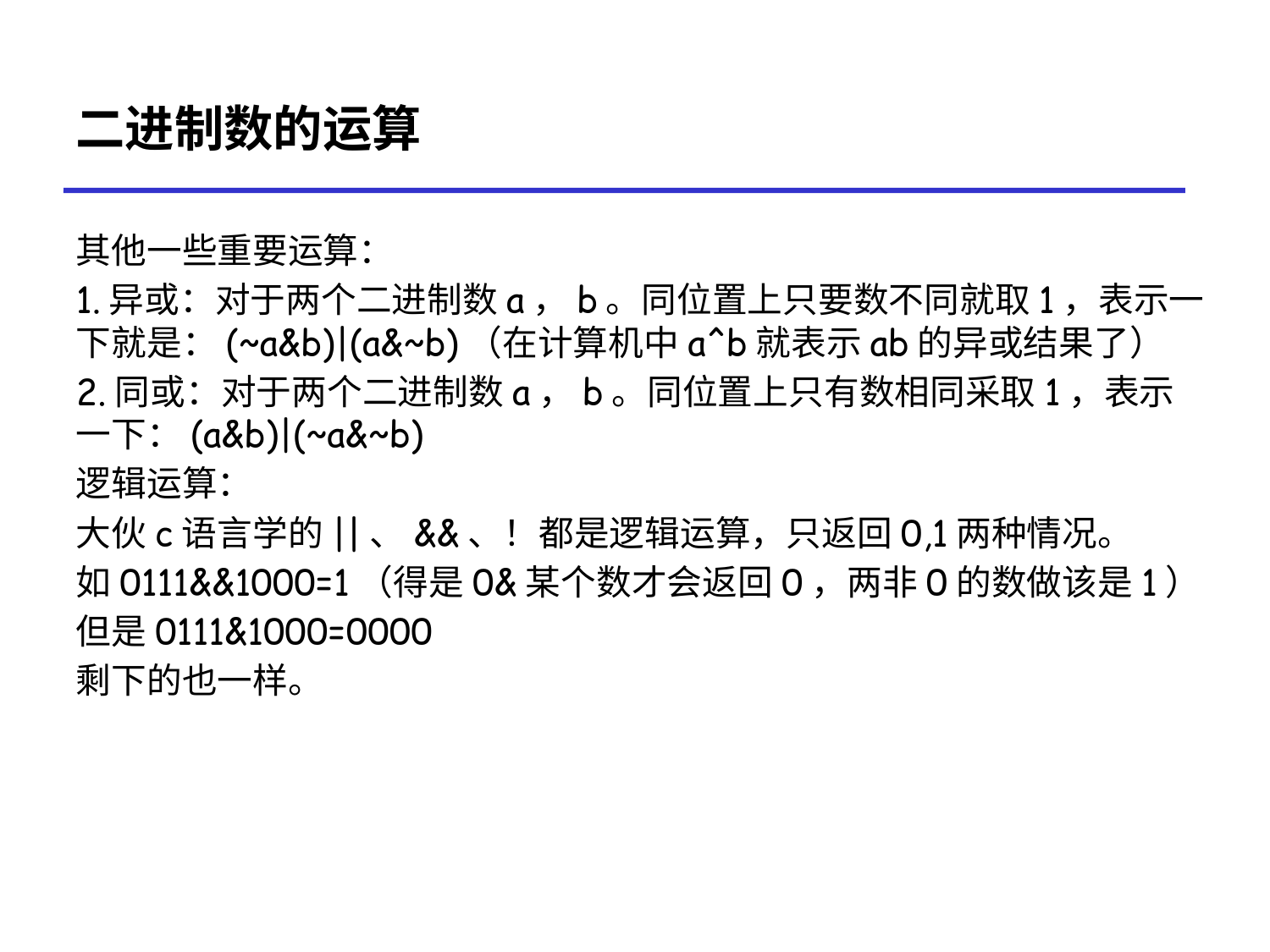

# 二进制数的运算
其他一些重要运算：
1.异或：对于两个二进制数a，b。同位置上只要数不同就取1，表示一下就是：(~a&b)|(a&~b)（在计算机中a^b就表示ab的异或结果了）
2.同或：对于两个二进制数a，b。同位置上只有数相同采取1，表示一下：(a&b)|(~a&~b)
逻辑运算：
大伙c语言学的||、&&、！都是逻辑运算，只返回0,1两种情况。
如0111&&1000=1（得是0&某个数才会返回0，两非0的数做该是1）
但是0111&1000=0000
剩下的也一样。